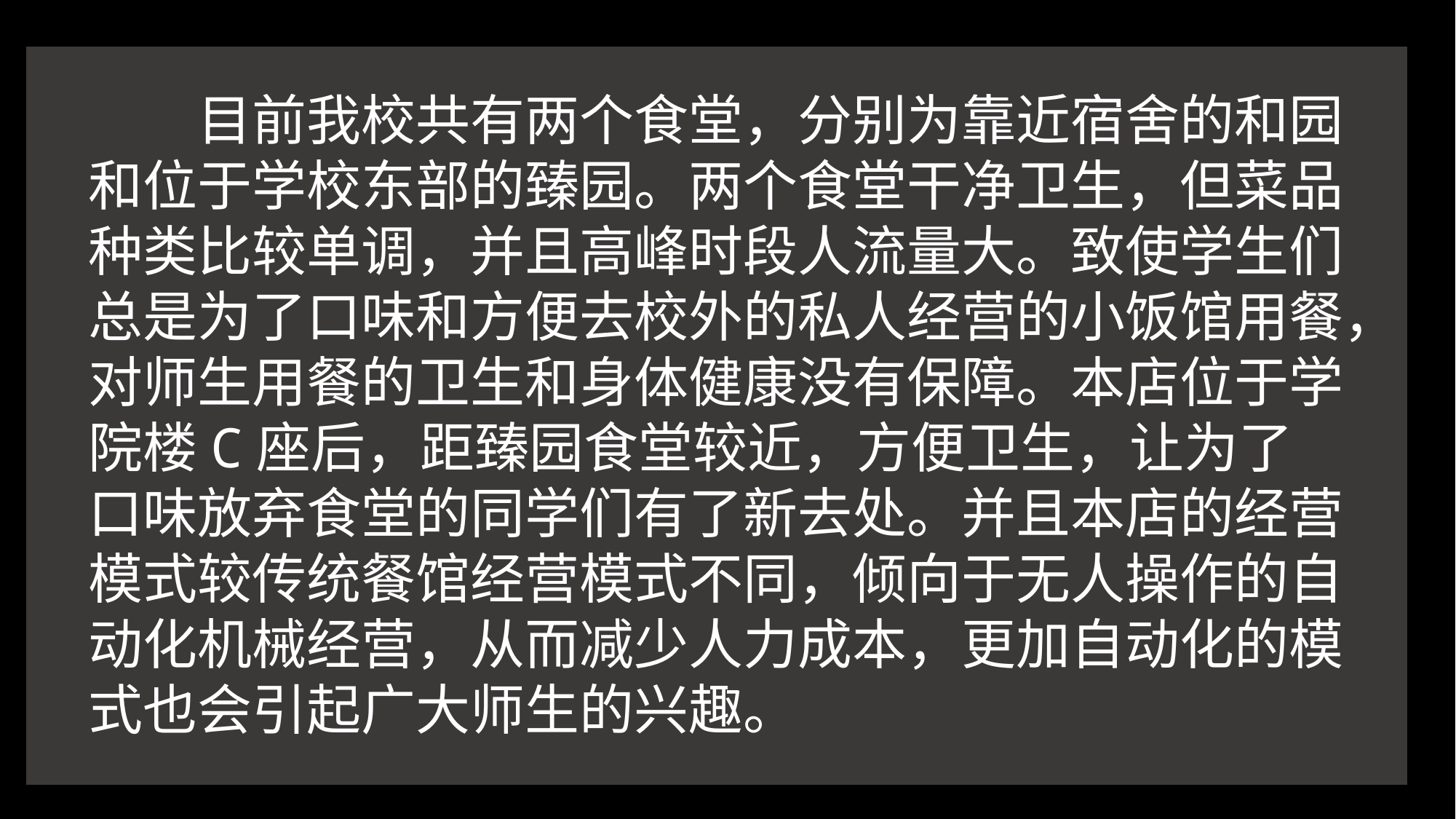

目前我校共有两个食堂，分别为靠近宿舍的和园和位于学校东部的臻园。两个食堂干净卫生，但菜品种类比较单调，并且高峰时段人流量大。致使学生们总是为了口味和方便去校外的私人经营的小饭馆用餐，对师生用餐的卫生和身体健康没有保障。本店位于学院楼C座后，距臻园食堂较近，方便卫生，让为了口味放弃食堂的同学们有了新去处。并且本店的经营模式较传统餐馆经营模式不同，倾向于无人操作的自动化机械经营，从而减少人力成本，更加自动化的模式也会引起广大师生的兴趣。